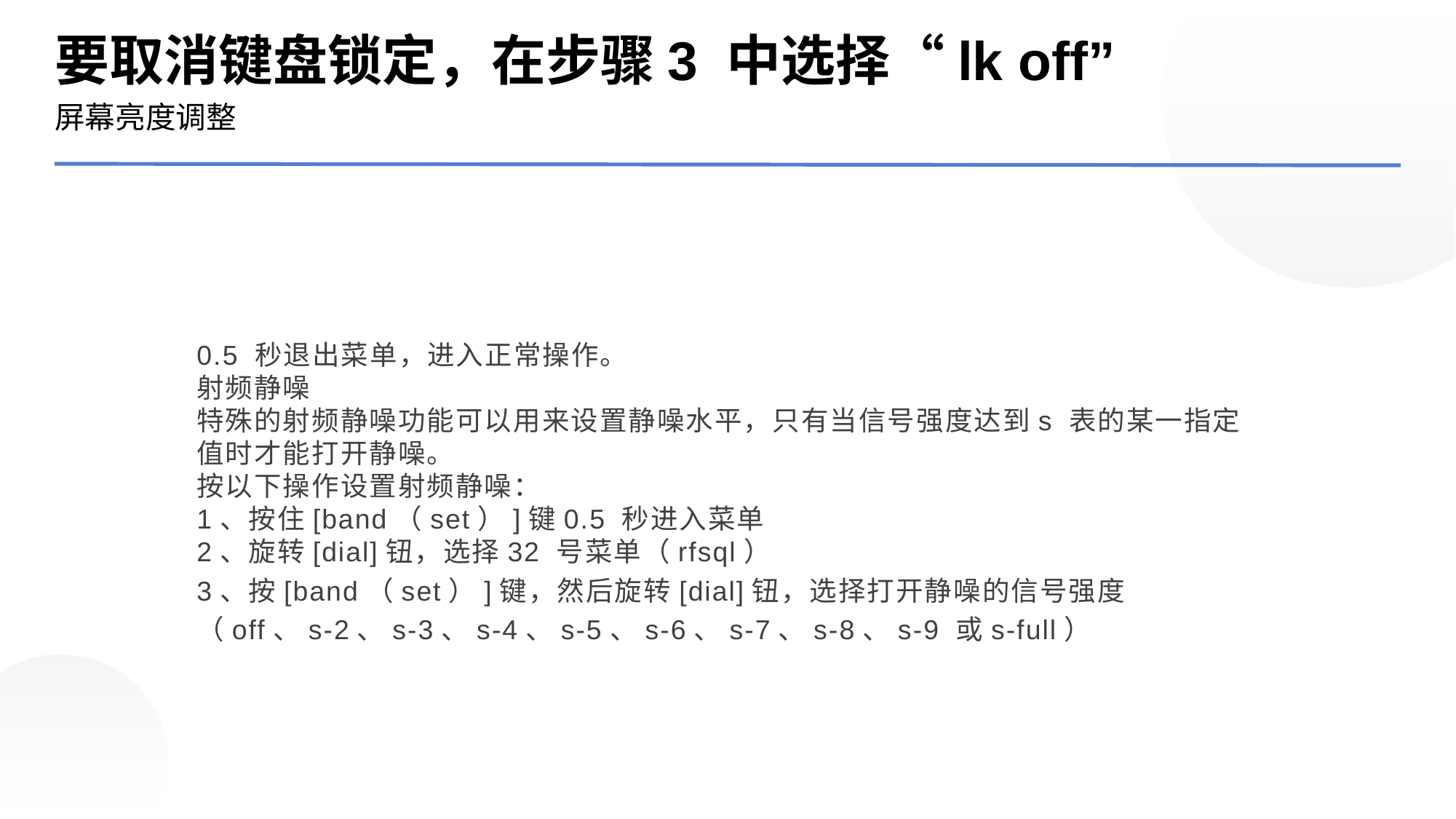

要取消键盘锁定，在步骤3 中选择“lk off”
屏幕亮度调整
0.5 秒退出菜单，进入正常操作。
射频静噪
特殊的射频静噪功能可以用来设置静噪水平，只有当信号强度达到s 表的某一指定值时才能打开静噪。
按以下操作设置射频静噪：
1、按住[band（set）]键0.5 秒进入菜单
2、旋转[dial]钮，选择32 号菜单（rfsql）
3、按[band（set）]键，然后旋转[dial]钮，选择打开静噪的信号强度（off、s-2、s-3、s-4、s-5、s-6、s-7、s-8、s-9 或s-full）